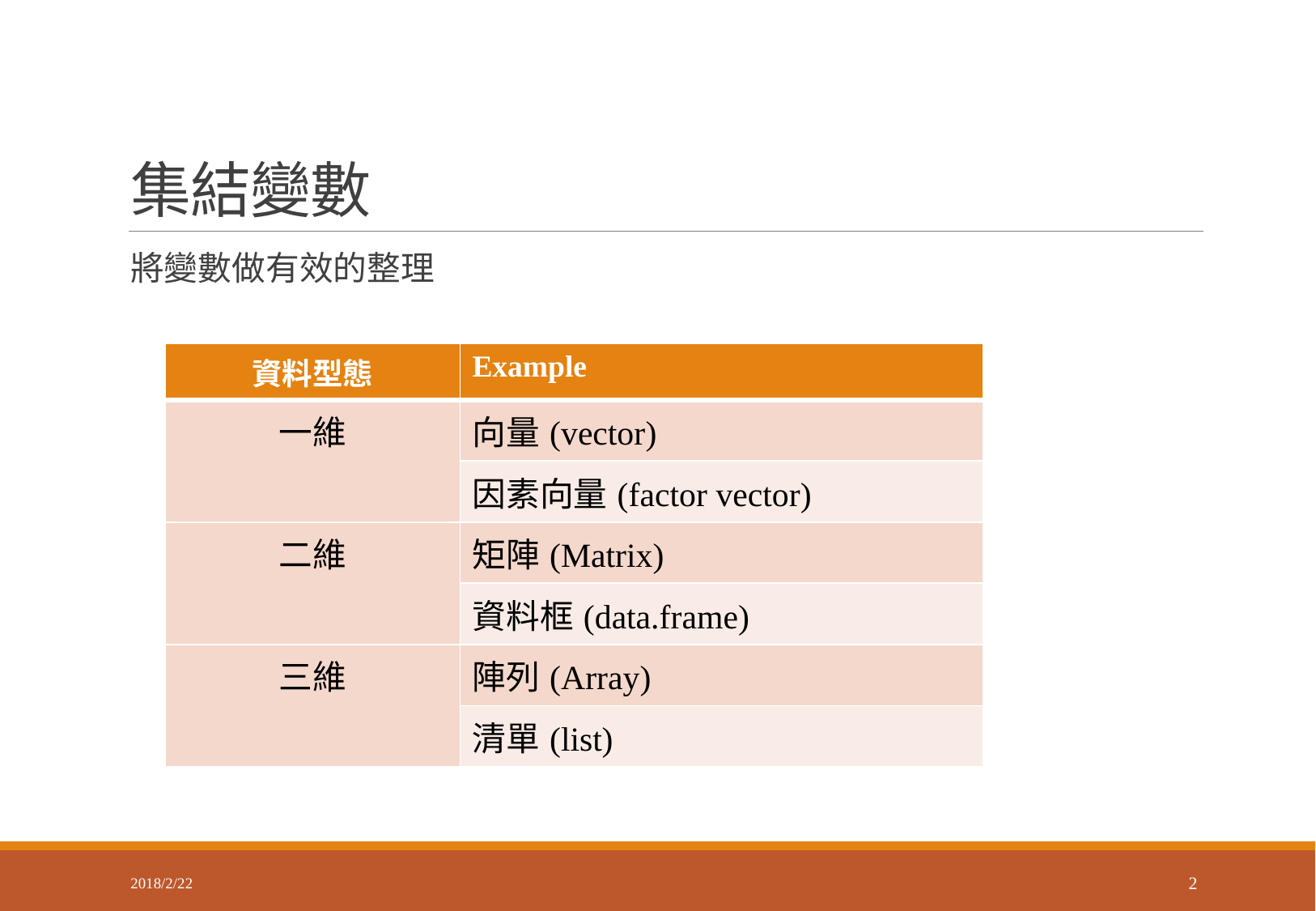

# 集結變數
將變數做有效的整理
| 資料型態 | Example |
| --- | --- |
| 一維 | 向量(vector) |
|  | 因素向量(factor vector) |
| 二維 | 矩陣(Matrix) |
|  | 資料框(data.frame) |
| 三維 | 陣列(Array) |
|  | 清單(list) |
2018/2/22
2